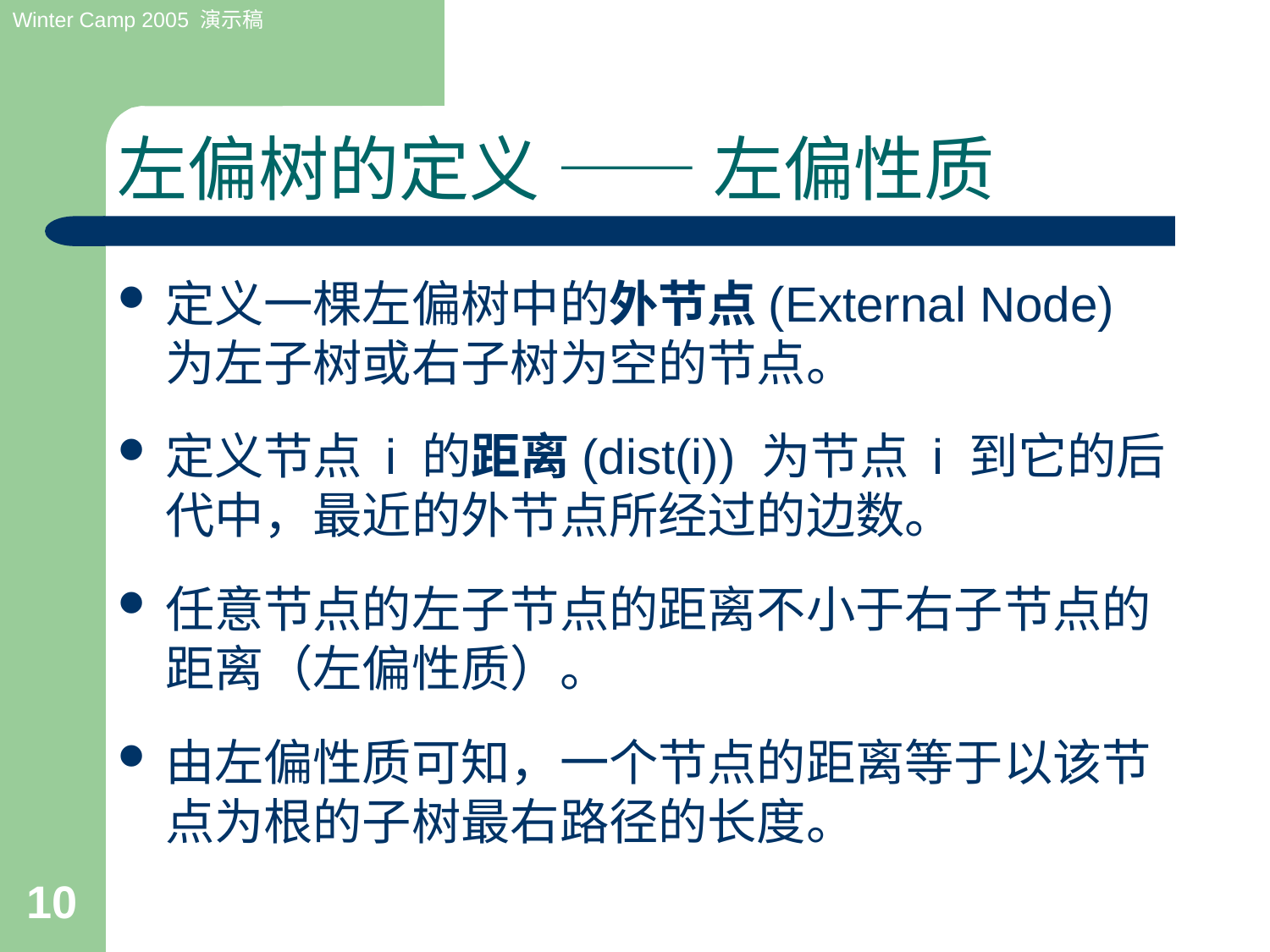

# 左偏树的定义 —— 左偏性质
定义一棵左偏树中的外节点(External Node) 为左子树或右子树为空的节点。

定义节点 i 的距离(dist(i)) 为节点 i 到它的后代中，最近的外节点所经过的边数。

任意节点的左子节点的距离不小于右子节点的距离（左偏性质）。

由左偏性质可知，一个节点的距离等于以该节点为根的子树最右路径的长度。
10